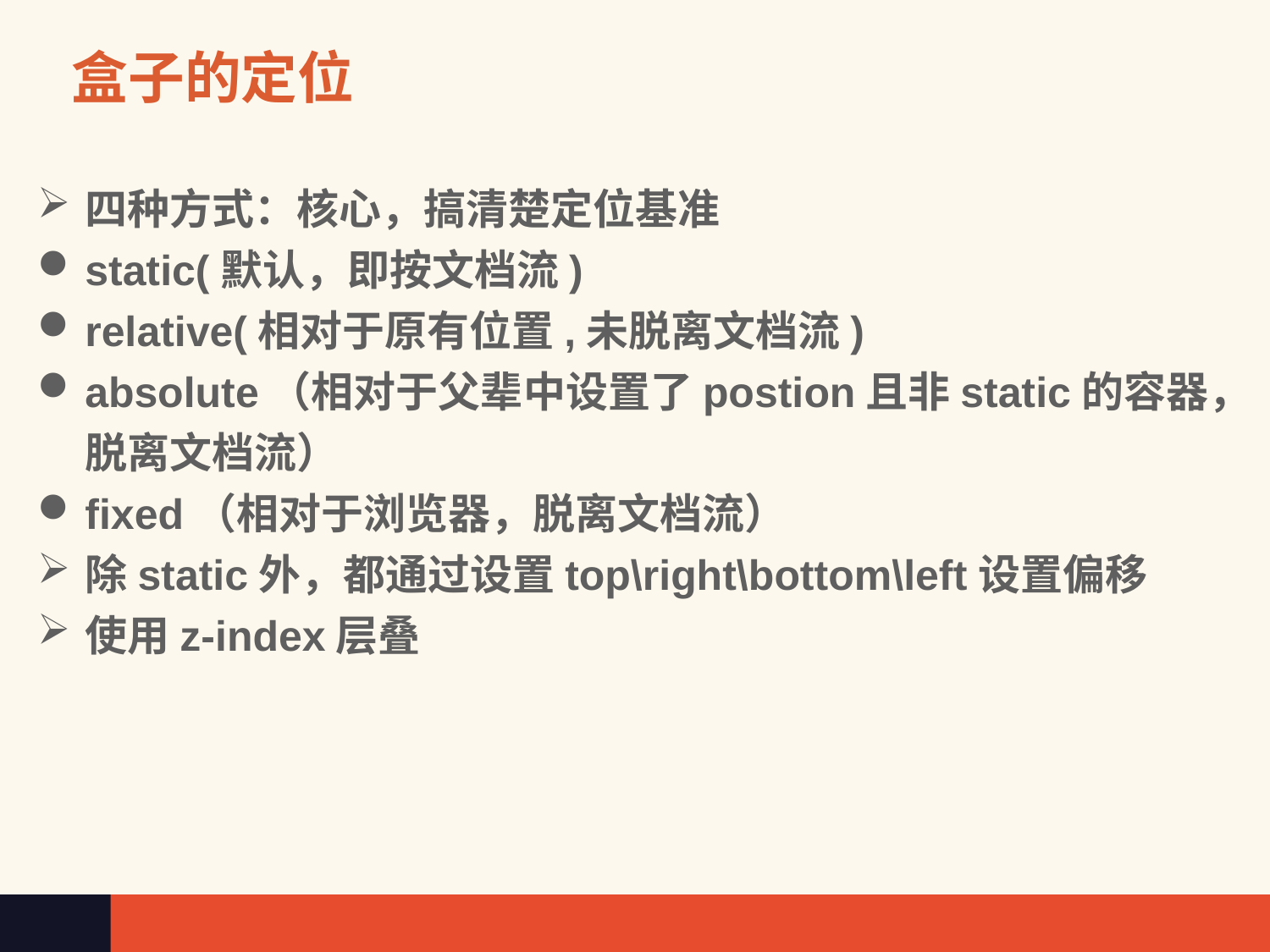

# 盒子的定位
四种方式：核心，搞清楚定位基准
static(默认，即按文档流)
relative(相对于原有位置,未脱离文档流)
absolute（相对于父辈中设置了postion且非static的容器，脱离文档流）
fixed（相对于浏览器，脱离文档流）
除static外，都通过设置top\right\bottom\left设置偏移
使用z-index层叠